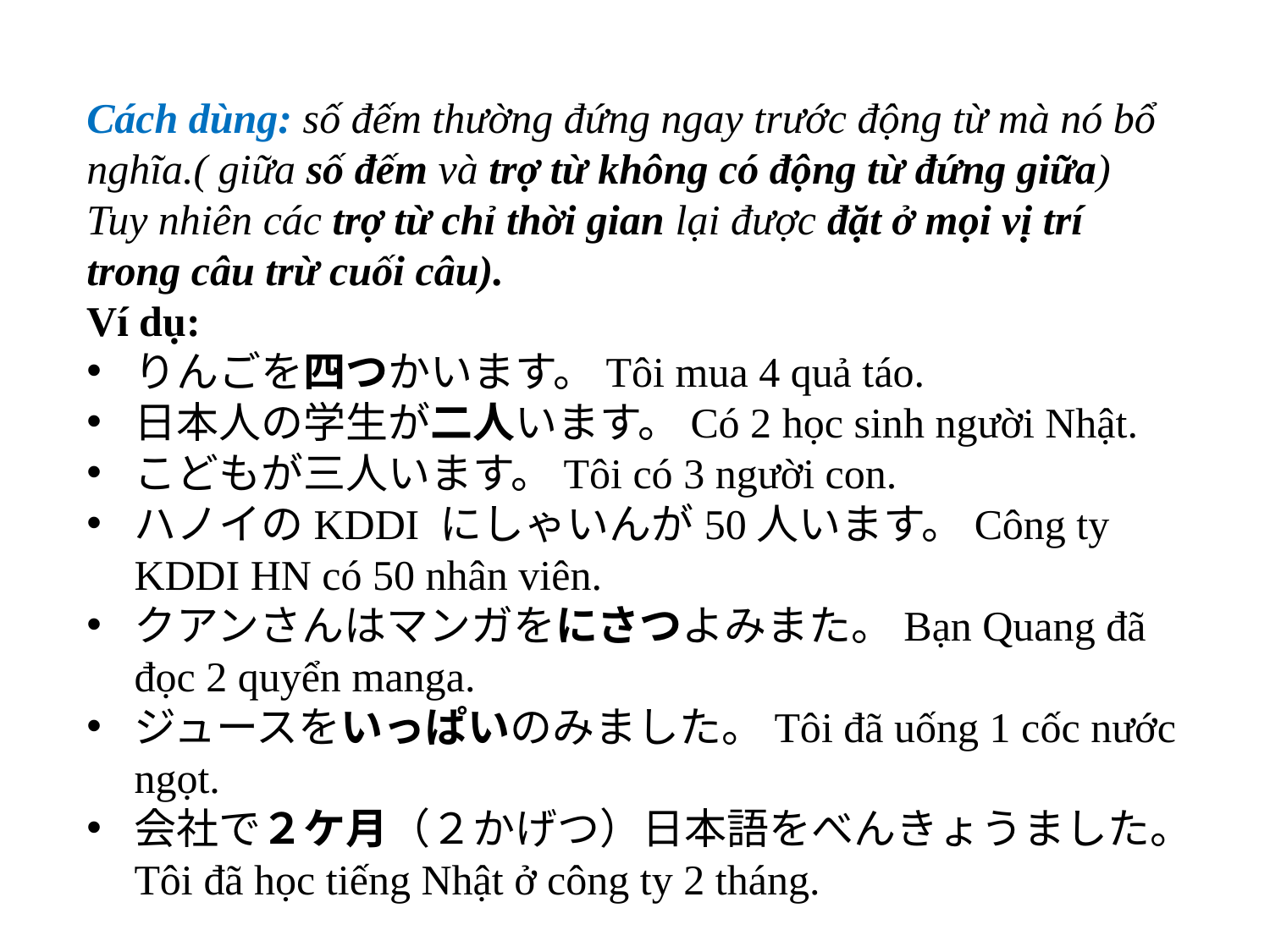

Cách dùng: số đếm thường đứng ngay trước động từ mà nó bổ nghĩa.( giữa số đếm và trợ từ không có động từ đứng giữa)
Tuy nhiên các trợ từ chỉ thời gian lại được đặt ở mọi vị trí trong câu trừ cuối câu).
Ví dụ:
りんごを四つかいます。Tôi mua 4 quả táo.
日本人の学生が二人います。Có 2 học sinh người Nhật.
こどもが三人います。Tôi có 3 người con.
ハノイのKDDI にしゃいんが50人います。Công ty KDDI HN có 50 nhân viên.
クアンさんはマンガをにさつよみまた。Bạn Quang đã đọc 2 quyển manga.
ジュースをいっぱいのみました。Tôi đã uống 1 cốc nước ngọt.
会社で２ケ月（２かげつ）日本語をべんきょうました。Tôi đã học tiếng Nhật ở công ty 2 tháng.